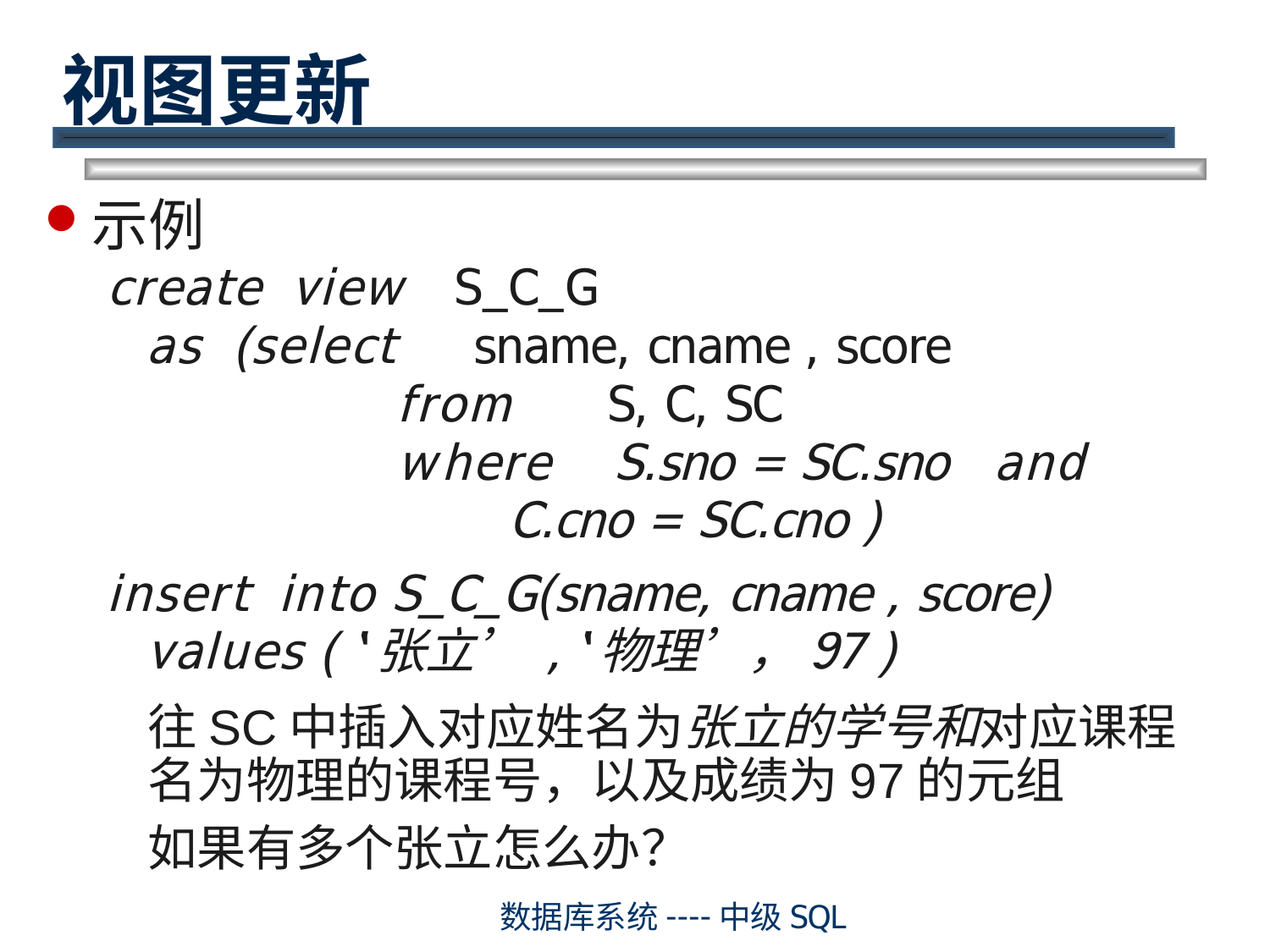

# 视图更新
示例
create  view   S_C_G
	as  (select     sname, cname , score
		        from      S, C, SC
		        where    S.sno = SC.sno   and
                          C.cno = SC.cno )
insert  into S_C_G(sname, cname , score)
	values ( ‘张立’ , ‘物理’，97 )
	往SC中插入对应姓名为张立的学号和对应课程名为物理的课程号，以及成绩为97的元组
	如果有多个张立怎么办？
数据库系统----中级SQL